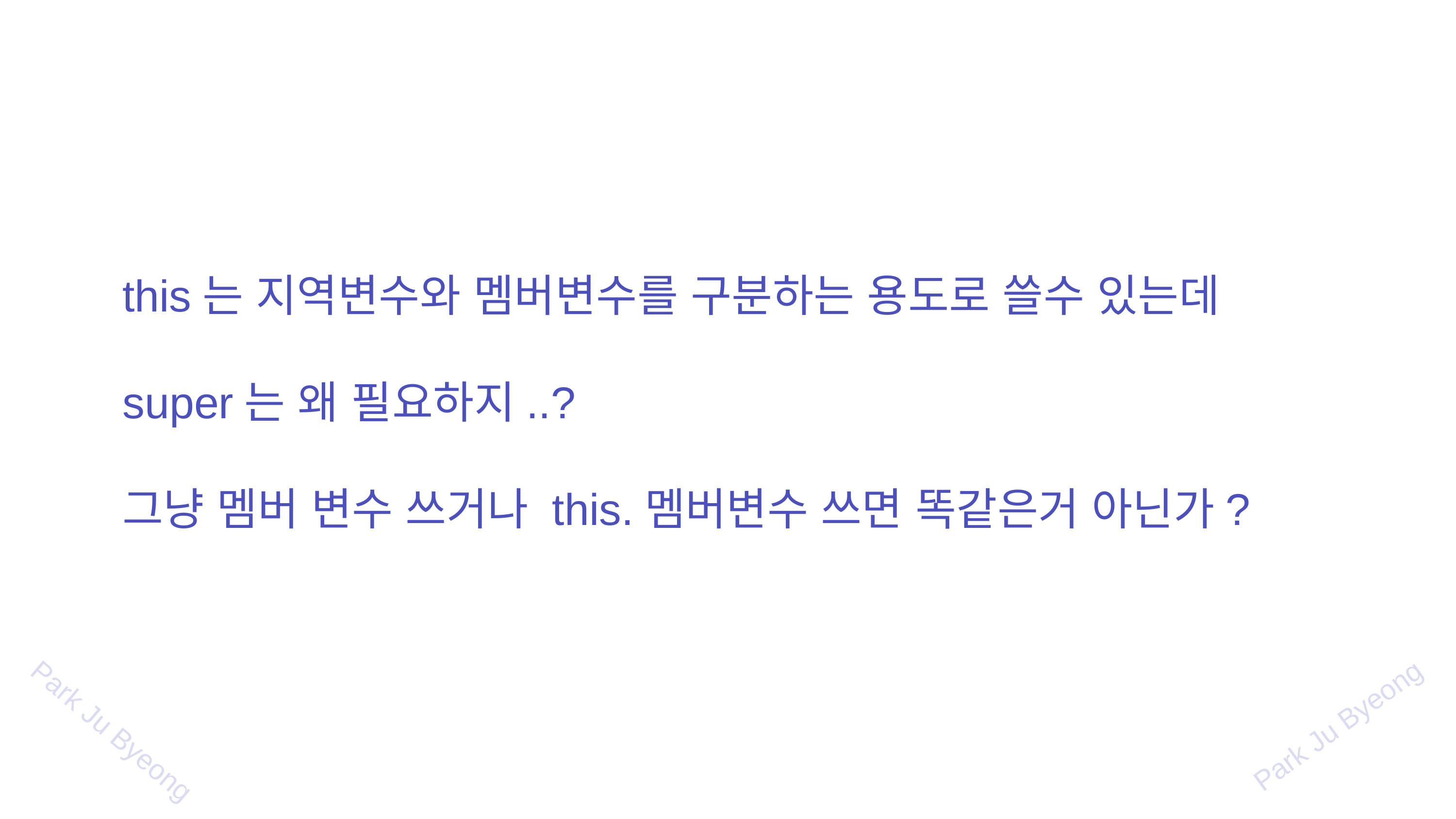

this는 지역변수와 멤버변수를 구분하는 용도로 쓸수 있는데

super는 왜 필요하지..?

그냥 멤버 변수 쓰거나 this.멤버변수 쓰면 똑같은거 아닌가?